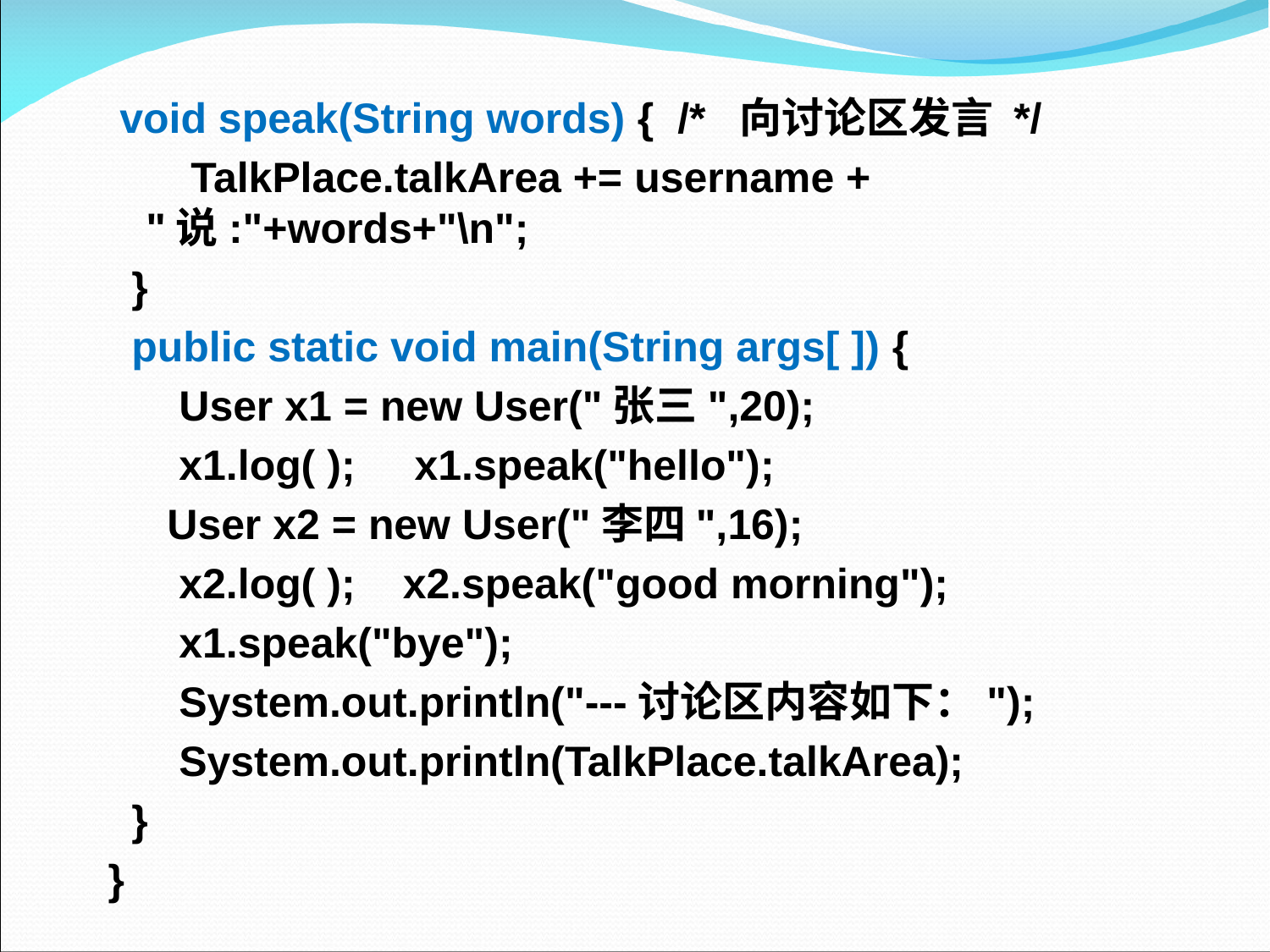

void speak(String words) {  /*  向讨论区发言 */
       TalkPlace.talkArea += username + "说:"+words+"\n";
  }
  public static void main(String args[ ]) {
      User x1 = new User("张三",20);
      x1.log( );     x1.speak("hello");
     User x2 = new User("李四",16);
      x2.log( );    x2.speak("good morning");
      x1.speak("bye");
      System.out.println("---讨论区内容如下：");
      System.out.println(TalkPlace.talkArea);
  }
}